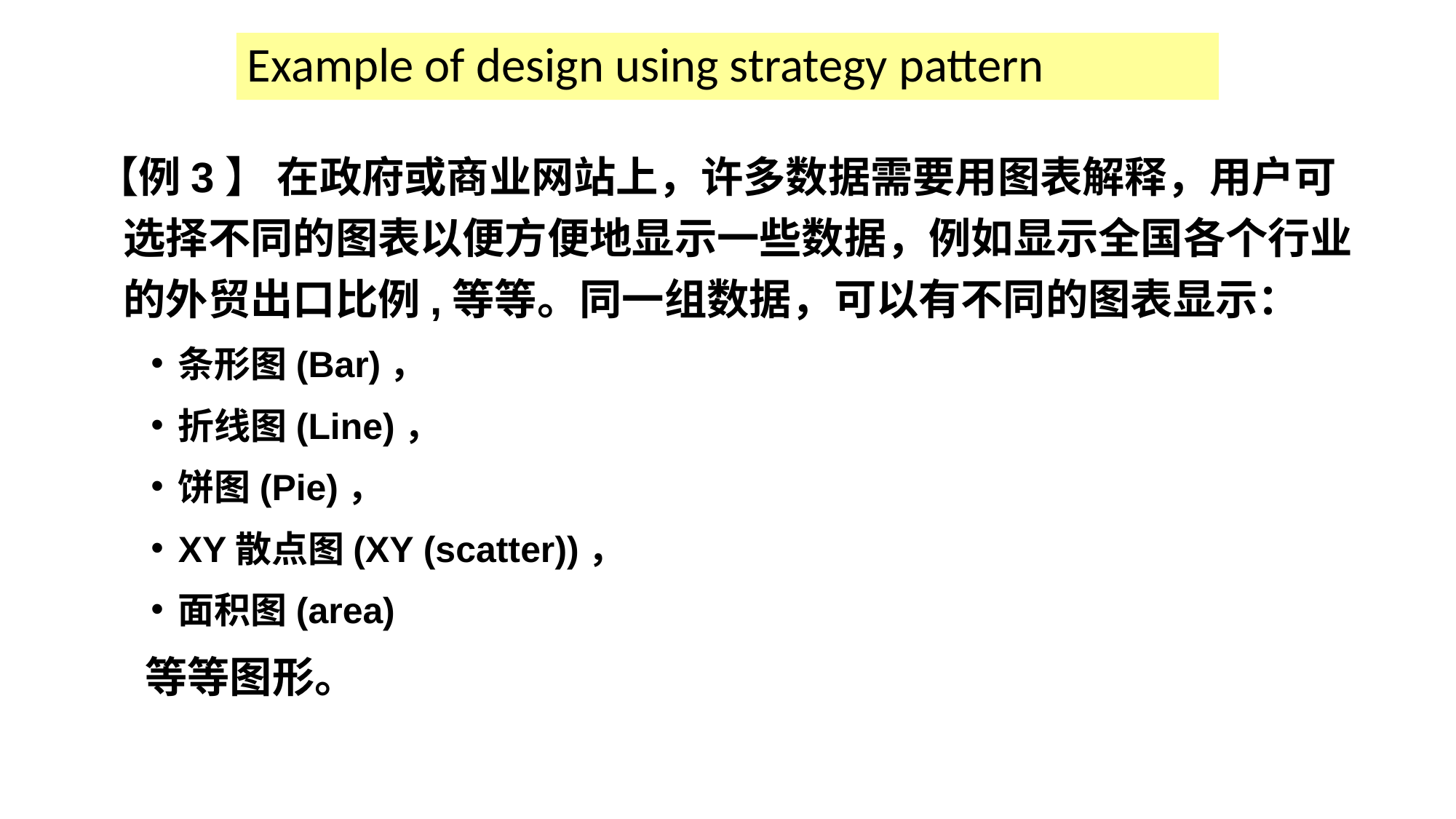

# Example of design using strategy pattern
【例3】 在政府或商业网站上，许多数据需要用图表解释，用户可选择不同的图表以便方便地显示一些数据，例如显示全国各个行业的外贸出口比例,等等。同一组数据，可以有不同的图表显示：
条形图(Bar)，
折线图(Line)，
饼图(Pie)，
XY散点图(XY (scatter))，
面积图(area)
    等等图形。